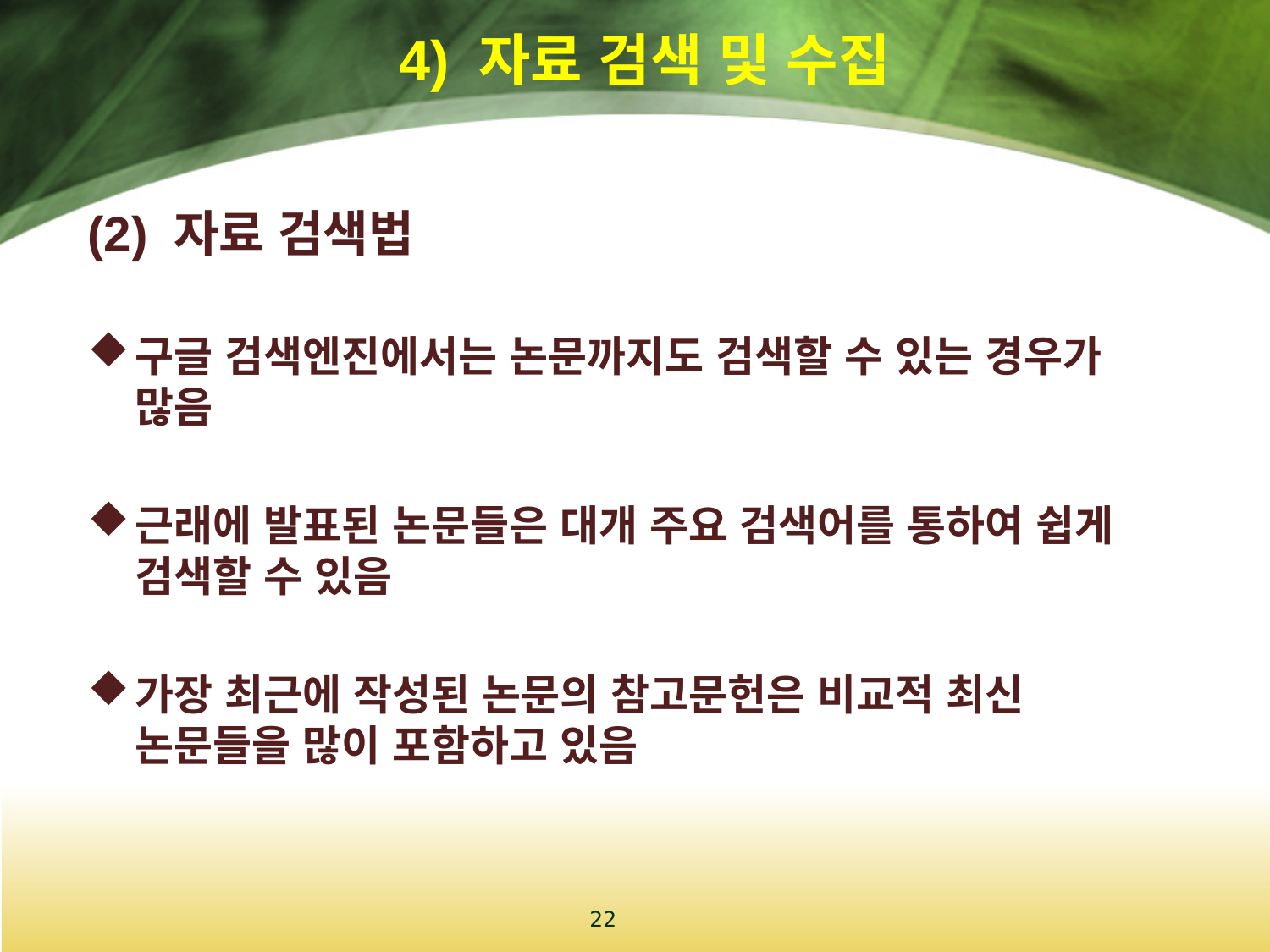

# 4) 자료 검색 및 수집
(2) 자료 검색법

구글 검색엔진에서는 논문까지도 검색할 수 있는 경우가 많음

근래에 발표된 논문들은 대개 주요 검색어를 통하여 쉽게 검색할 수 있음

가장 최근에 작성된 논문의 참고문헌은 비교적 최신 논문들을 많이 포함하고 있음

22